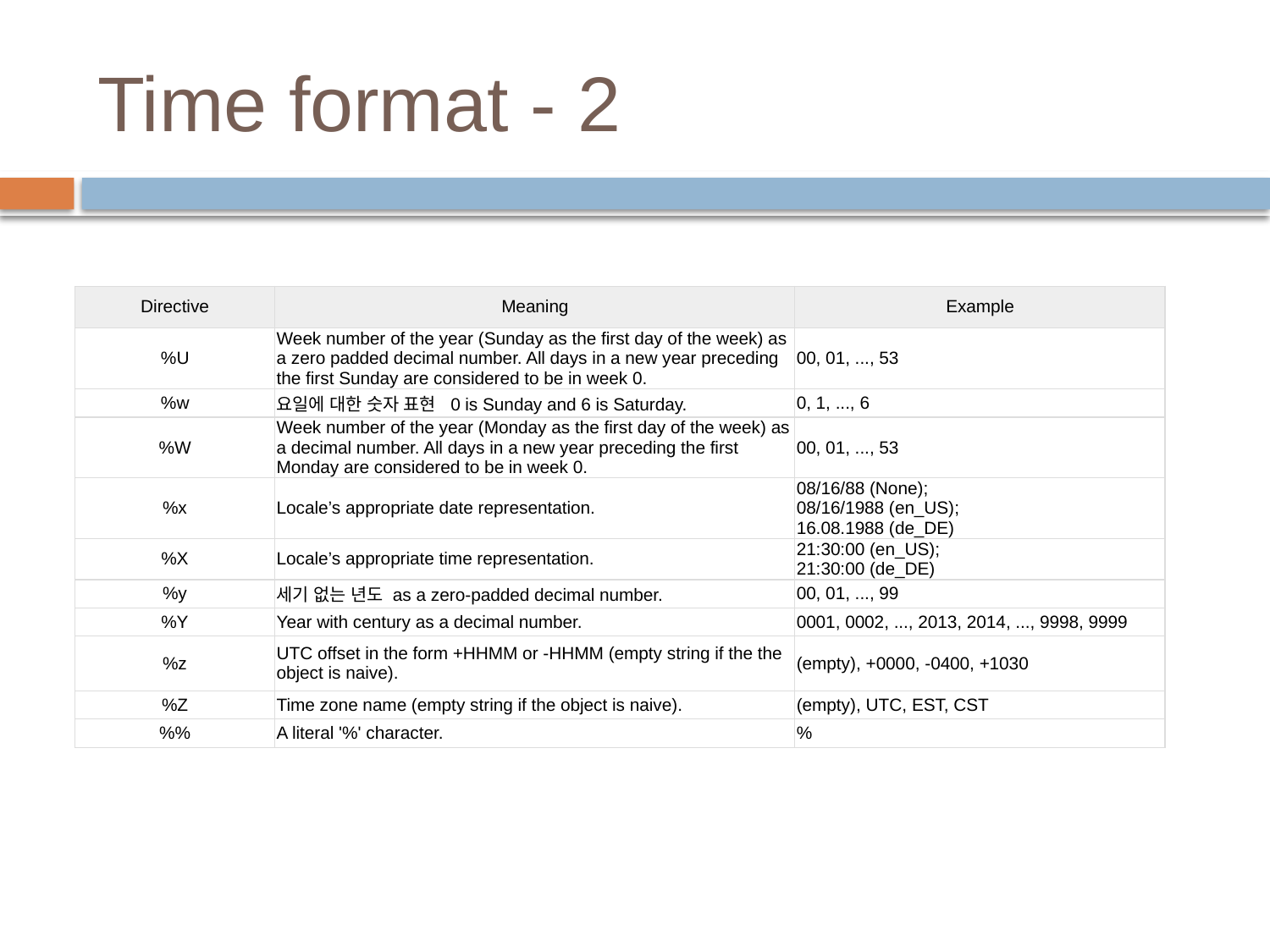

# Time format - 2
| Directive | Meaning | Example |
| --- | --- | --- |
| %U | Week number of the year (Sunday as the first day of the week) as a zero padded decimal number. All days in a new year preceding the first Sunday are considered to be in week 0. | 00, 01, ..., 53 |
| %w | 요일에 대한 숫자 표현 0 is Sunday and 6 is Saturday. | 0, 1, ..., 6 |
| %W | Week number of the year (Monday as the first day of the week) as a decimal number. All days in a new year preceding the first Monday are considered to be in week 0. | 00, 01, ..., 53 |
| %x | Locale’s appropriate date representation. | 08/16/88 (None); 08/16/1988 (en\_US); 16.08.1988 (de\_DE) |
| %X | Locale’s appropriate time representation. | 21:30:00 (en\_US); 21:30:00 (de\_DE) |
| %y | 세기 없는 년도 as a zero-padded decimal number. | 00, 01, ..., 99 |
| %Y | Year with century as a decimal number. | 0001, 0002, ..., 2013, 2014, ..., 9998, 9999 |
| %z | UTC offset in the form +HHMM or -HHMM (empty string if the the object is naive). | (empty), +0000, -0400, +1030 |
| %Z | Time zone name (empty string if the object is naive). | (empty), UTC, EST, CST |
| %% | A literal '%' character. | % |